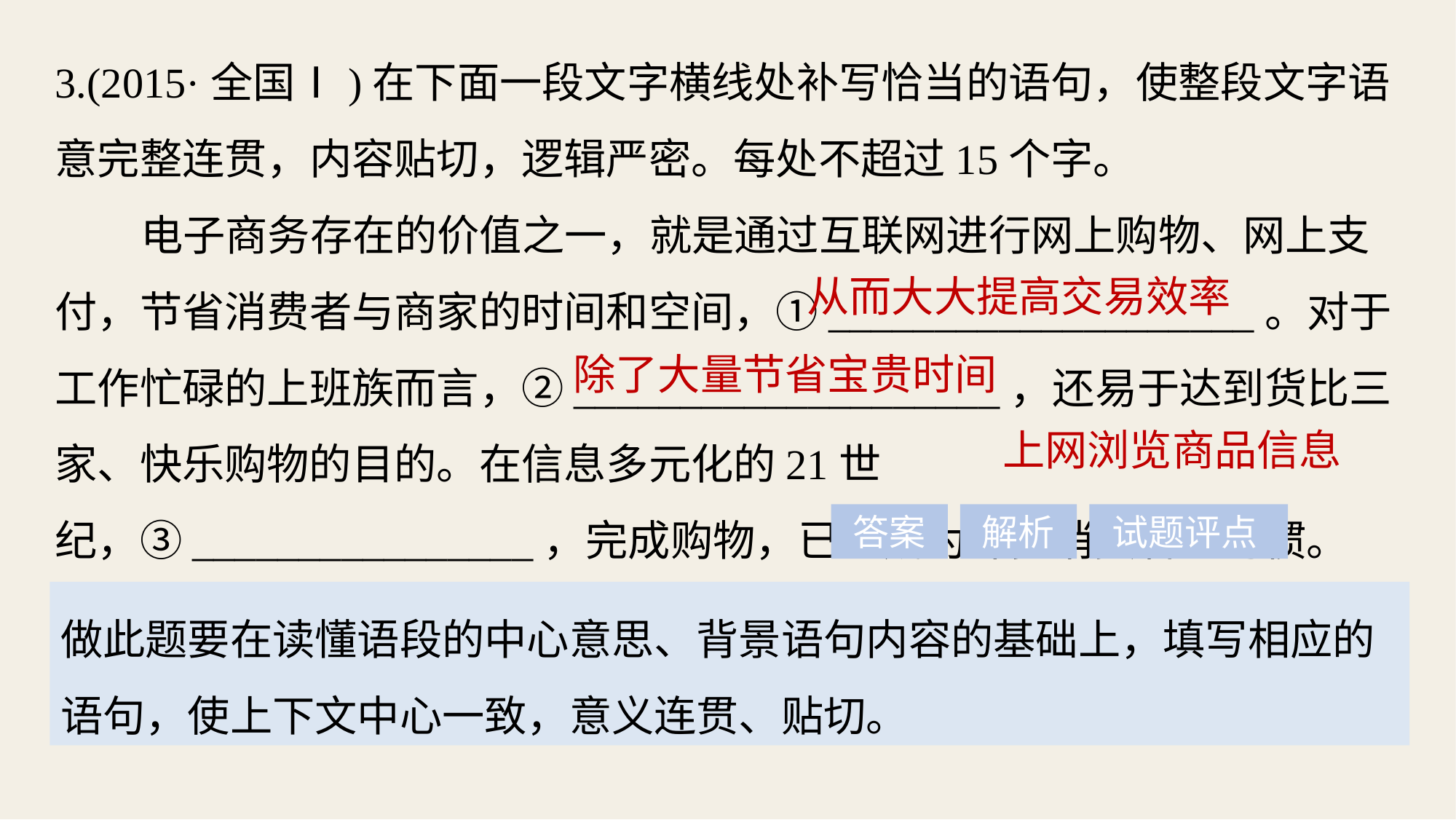

3.(2015·全国Ⅰ)在下面一段文字横线处补写恰当的语句，使整段文字语意完整连贯，内容贴切，逻辑严密。每处不超过15个字。
电子商务存在的价值之一，就是通过互联网进行网上购物、网上支付，节省消费者与商家的时间和空间，①____________________。对于工作忙碌的上班族而言，②____________________，还易于达到货比三家、快乐购物的目的。在信息多元化的21世纪，③________________，完成购物，已经成为许多消费者的习惯。
从而大大提高交易效率
除了大量节省宝贵时间
上网浏览商品信息
答案
解析
试题评点
做此题要在读懂语段的中心意思、背景语句内容的基础上，填写相应的语句，使上下文中心一致，意义连贯、贴切。